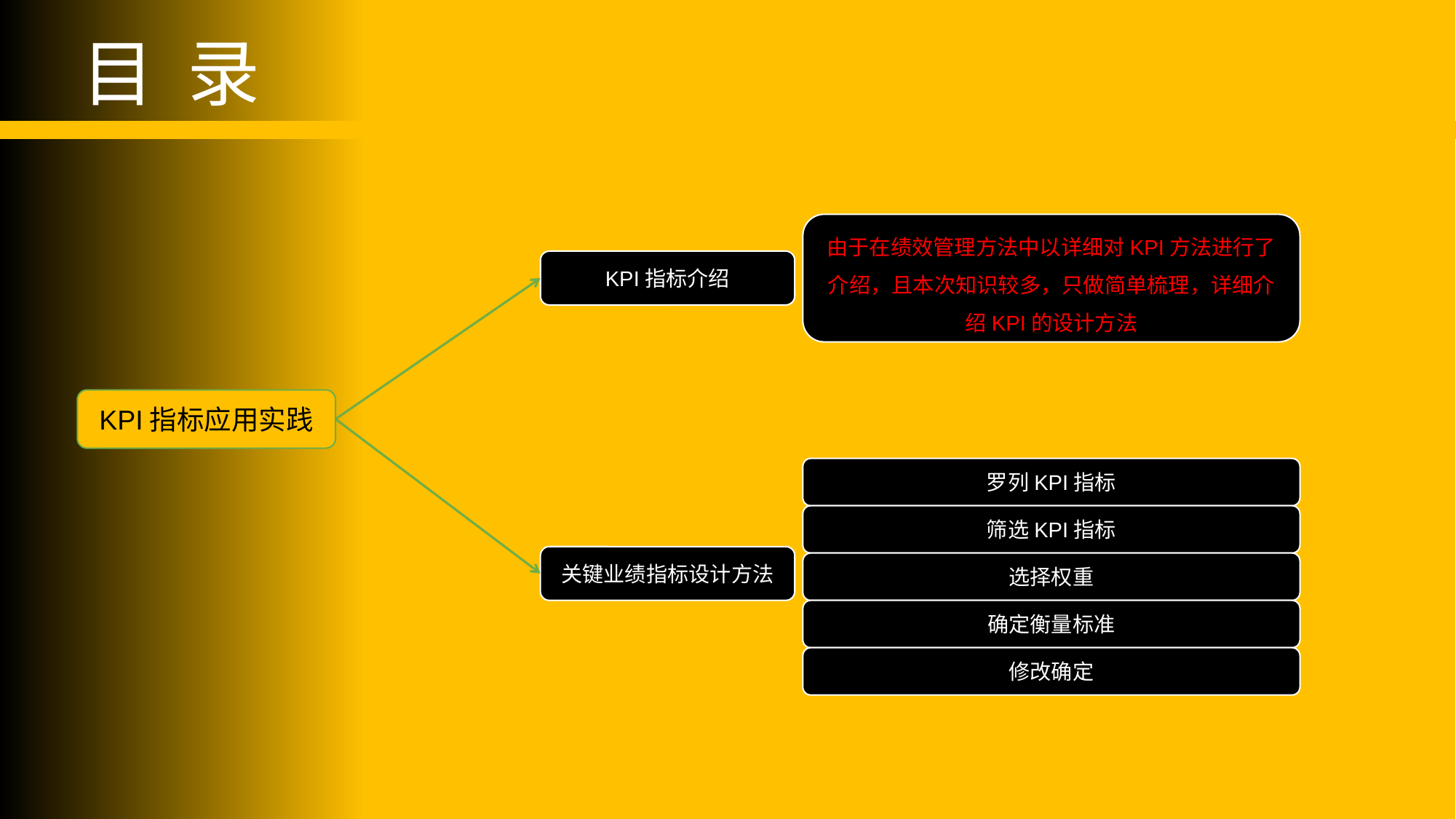

目  录

由于在绩效管理方法中以详细对KPI方法进行了介绍，且本次知识较多，只做简单梳理，详细介绍KPI的设计方法
KPI指标介绍
KPI指标应用实践
罗列KPI指标
筛选KPI指标
关键业绩指标设计方法
选择权重
确定衡量标准
修改确定